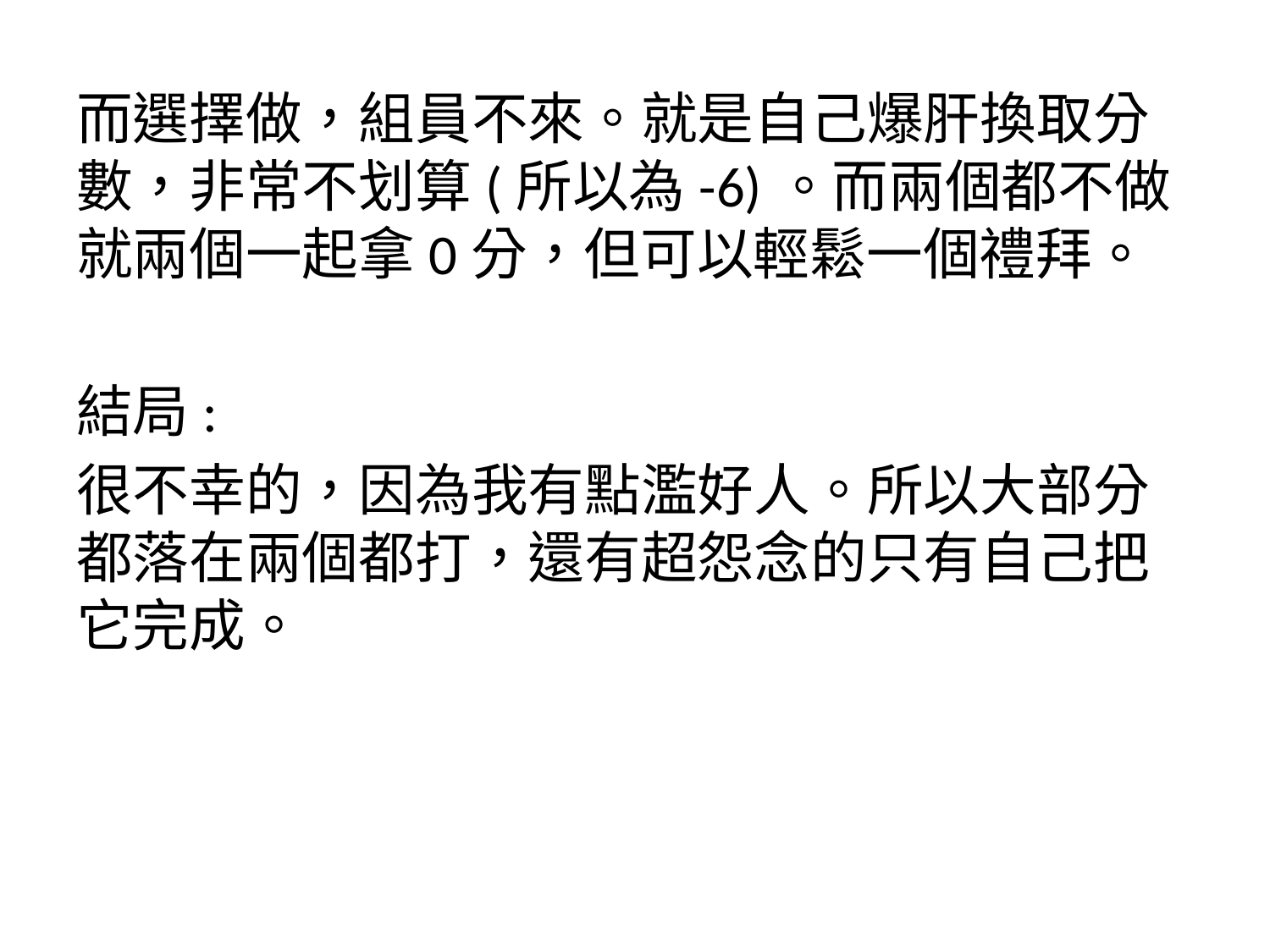

而選擇做，組員不來。就是自己爆肝換取分數，非常不划算(所以為-6)。而兩個都不做就兩個一起拿0分，但可以輕鬆一個禮拜。

結局:
很不幸的，因為我有點濫好人。所以大部分都落在兩個都打，還有超怨念的只有自己把它完成。